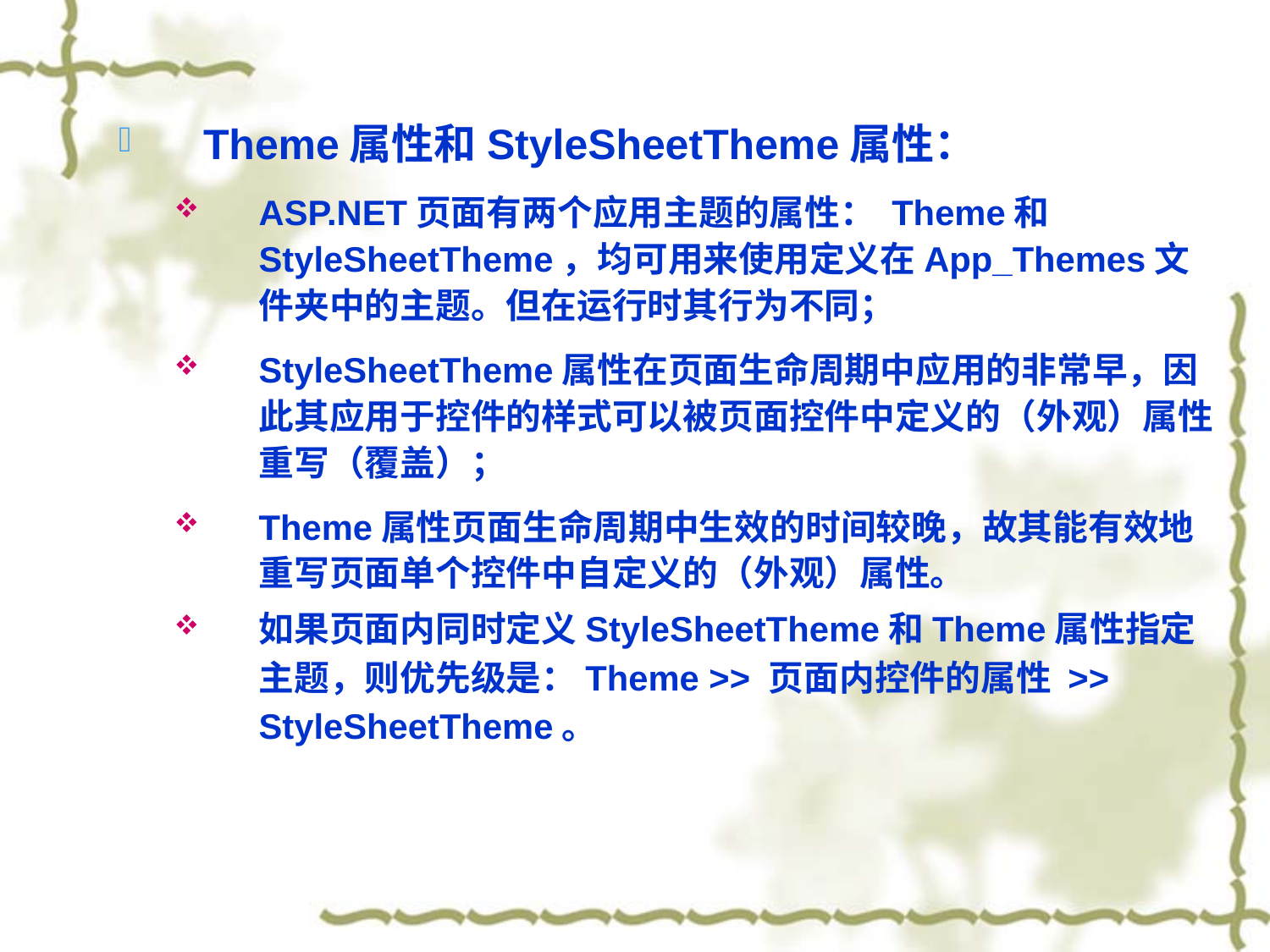

Theme属性和StyleSheetTheme属性：
ASP.NET页面有两个应用主题的属性： Theme和StyleSheetTheme，均可用来使用定义在App_Themes文件夹中的主题。但在运行时其行为不同；
StyleSheetTheme属性在页面生命周期中应用的非常早，因此其应用于控件的样式可以被页面控件中定义的（外观）属性重写（覆盖）；
Theme属性页面生命周期中生效的时间较晚，故其能有效地重写页面单个控件中自定义的（外观）属性。
如果页面内同时定义StyleSheetTheme和Theme属性指定主题，则优先级是：Theme >> 页面内控件的属性 >> StyleSheetTheme。